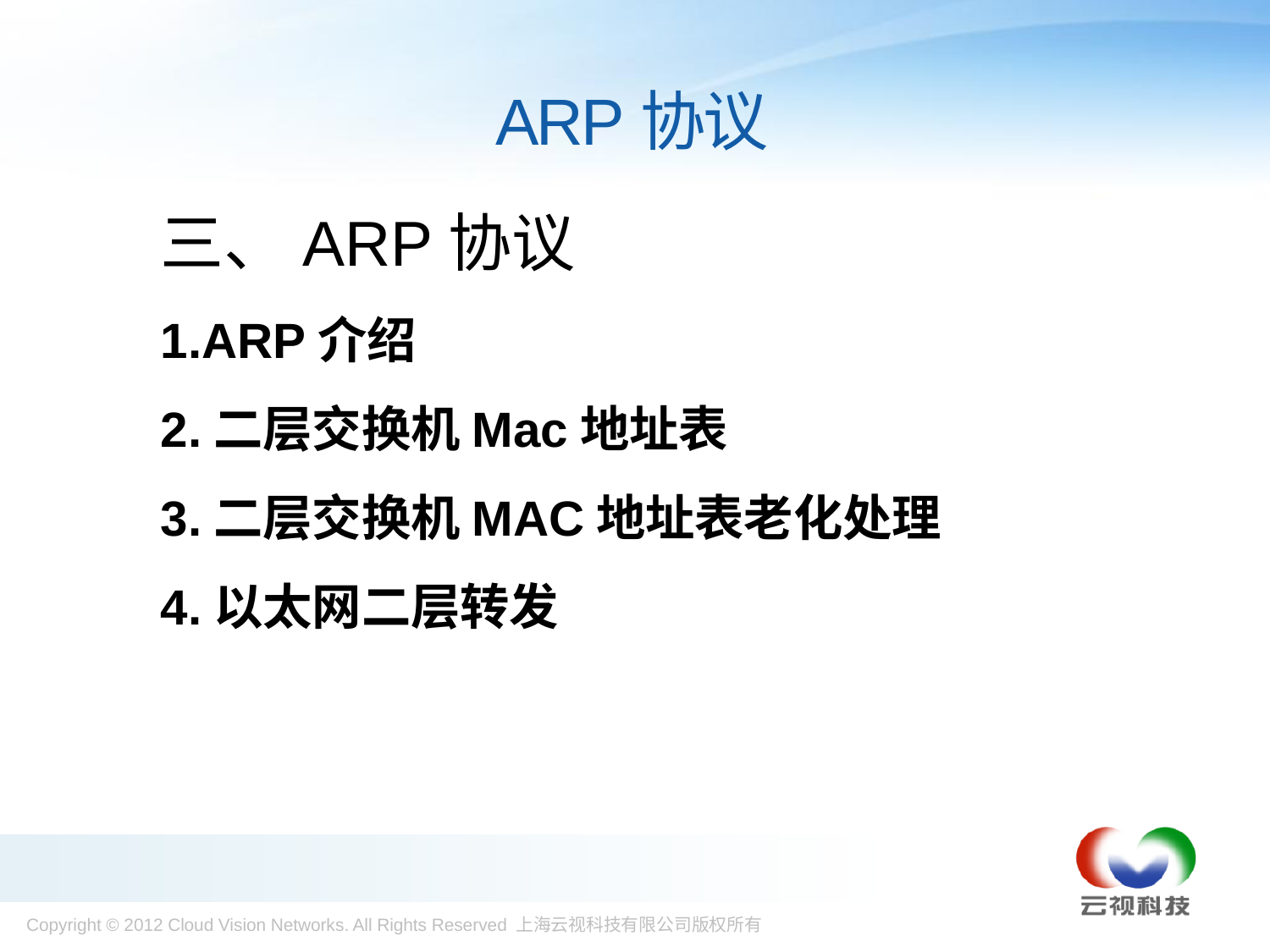

# ARP协议
三、ARP协议
1.ARP介绍
2.二层交换机Mac地址表
3.二层交换机MAC地址表老化处理
4.以太网二层转发